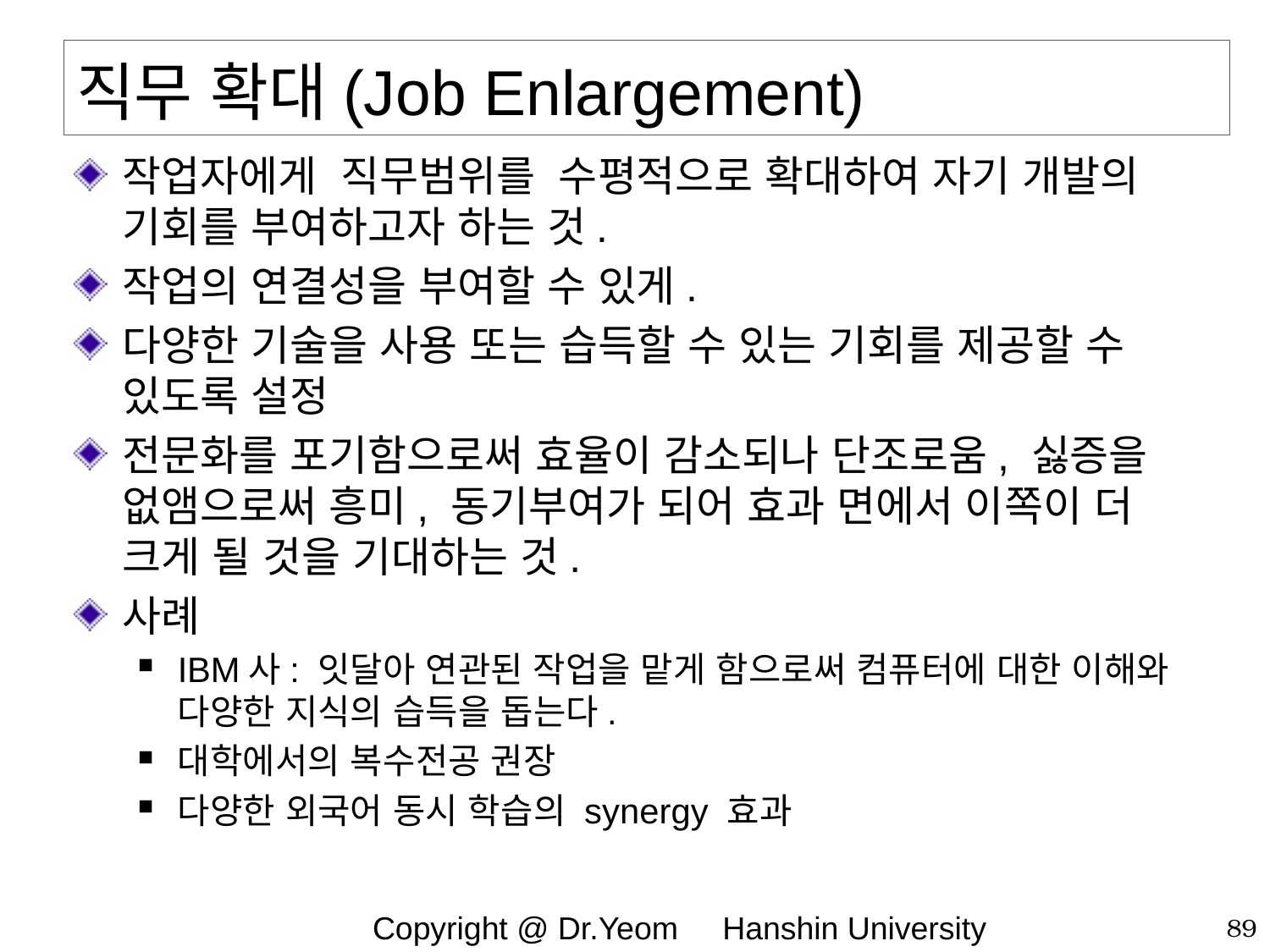

# 직무 확대(Job Enlargement)
작업자에게  직무범위를  수평적으로 확대하여 자기 개발의 기회를 부여하고자 하는 것.
작업의 연결성을 부여할 수 있게.
다양한 기술을 사용 또는 습득할 수 있는 기회를 제공할 수 있도록 설정
전문화를 포기함으로써 효율이 감소되나 단조로움, 싫증을 없앰으로써 흥미, 동기부여가 되어 효과 면에서 이쪽이 더 크게 될 것을 기대하는 것.
사례
IBM사: 잇달아 연관된 작업을 맡게 함으로써 컴퓨터에 대한 이해와 다양한 지식의 습득을 돕는다.
대학에서의 복수전공 권장
다양한 외국어 동시 학습의 synergy 효과
89